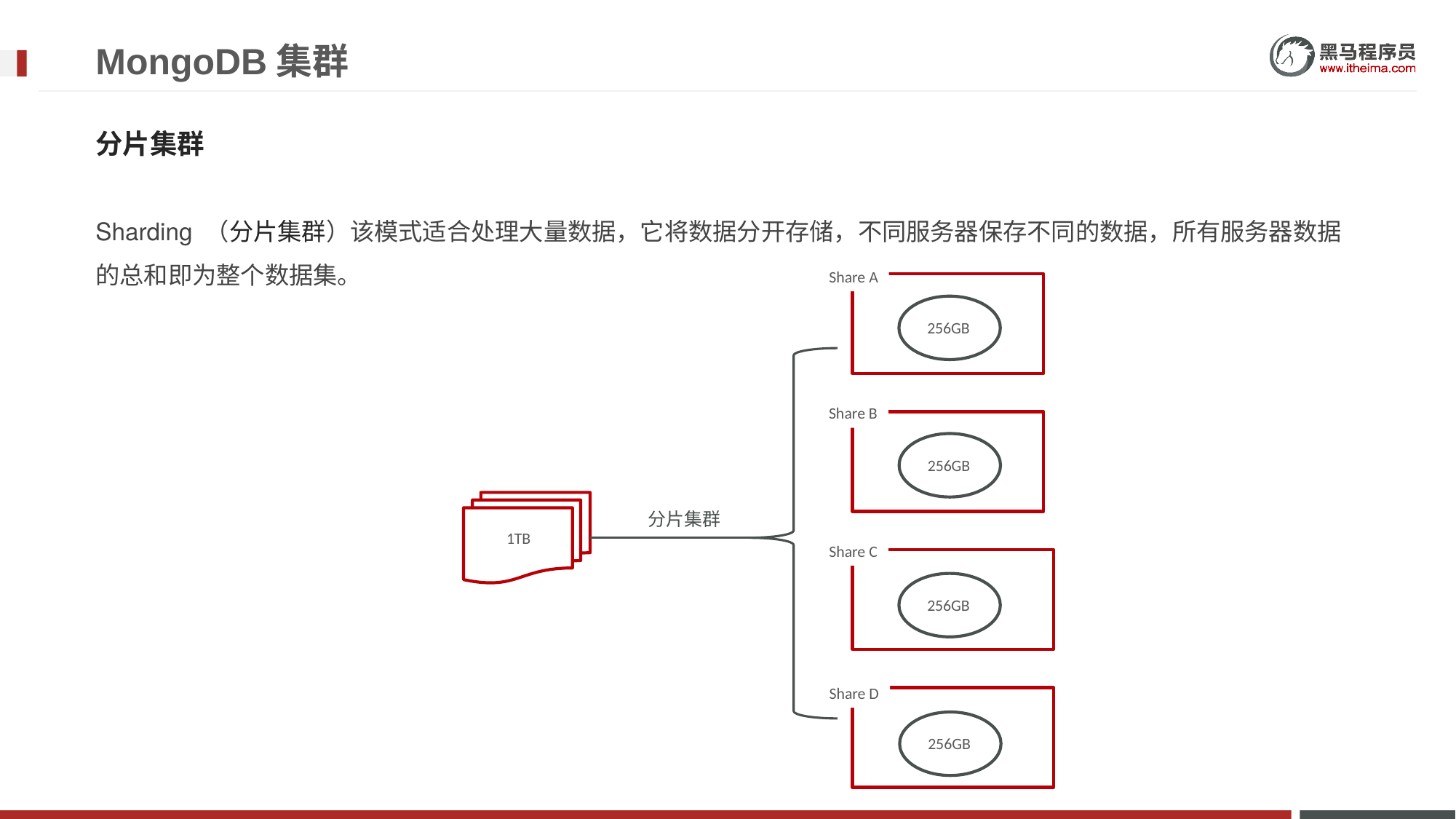

# MongoDB集群
分片集群
Sharding （分片集群）该模式适合处理大量数据，它将数据分开存储，不同服务器保存不同的数据，所有服务器数据的总和即为整个数据集。

Share A

256GB

Share B

256GB

分片集群
1TB
Share C

256GB
Share D

256GB